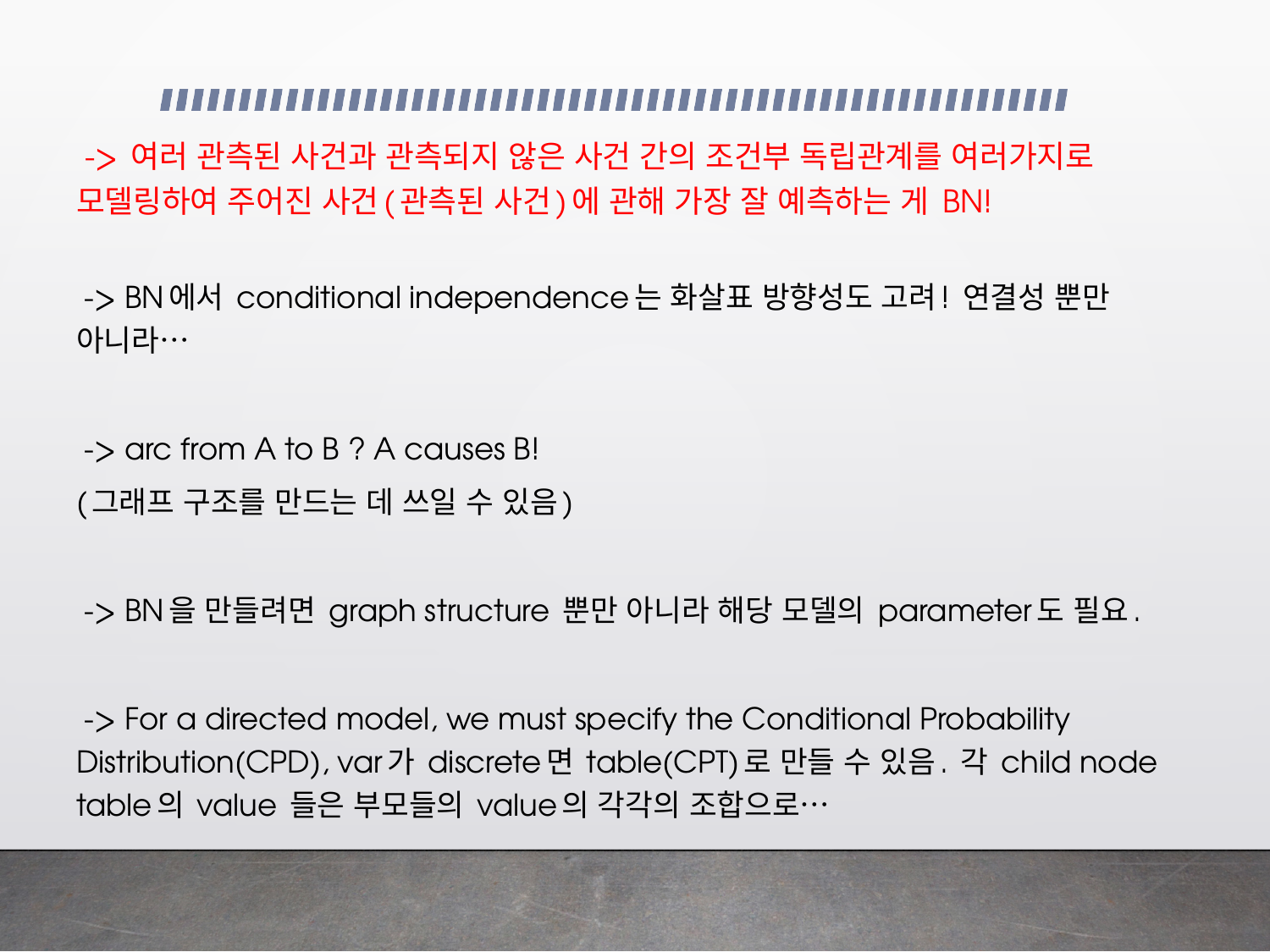

-> 여러 관측된 사건과 관측되지 않은 사건 간의 조건부 독립관계를 여러가지로 모델링하여 주어진 사건(관측된 사건)에 관해 가장 잘 예측하는 게 BN!

 -> BN에서 conditional independence는 화살표 방향성도 고려! 연결성 뿐만 아니라…

 -> arc from A to B ? A causes B!
(그래프 구조를 만드는 데 쓰일 수 있음)

 -> BN을 만들려면 graph structure 뿐만 아니라 해당 모델의 parameter도 필요.

 -> For a directed model, we must specify the Conditional Probability Distribution(CPD), var가 discrete면 table(CPT)로 만들 수 있음. 각 child node table의 value 들은 부모들의 value의 각각의 조합으로…